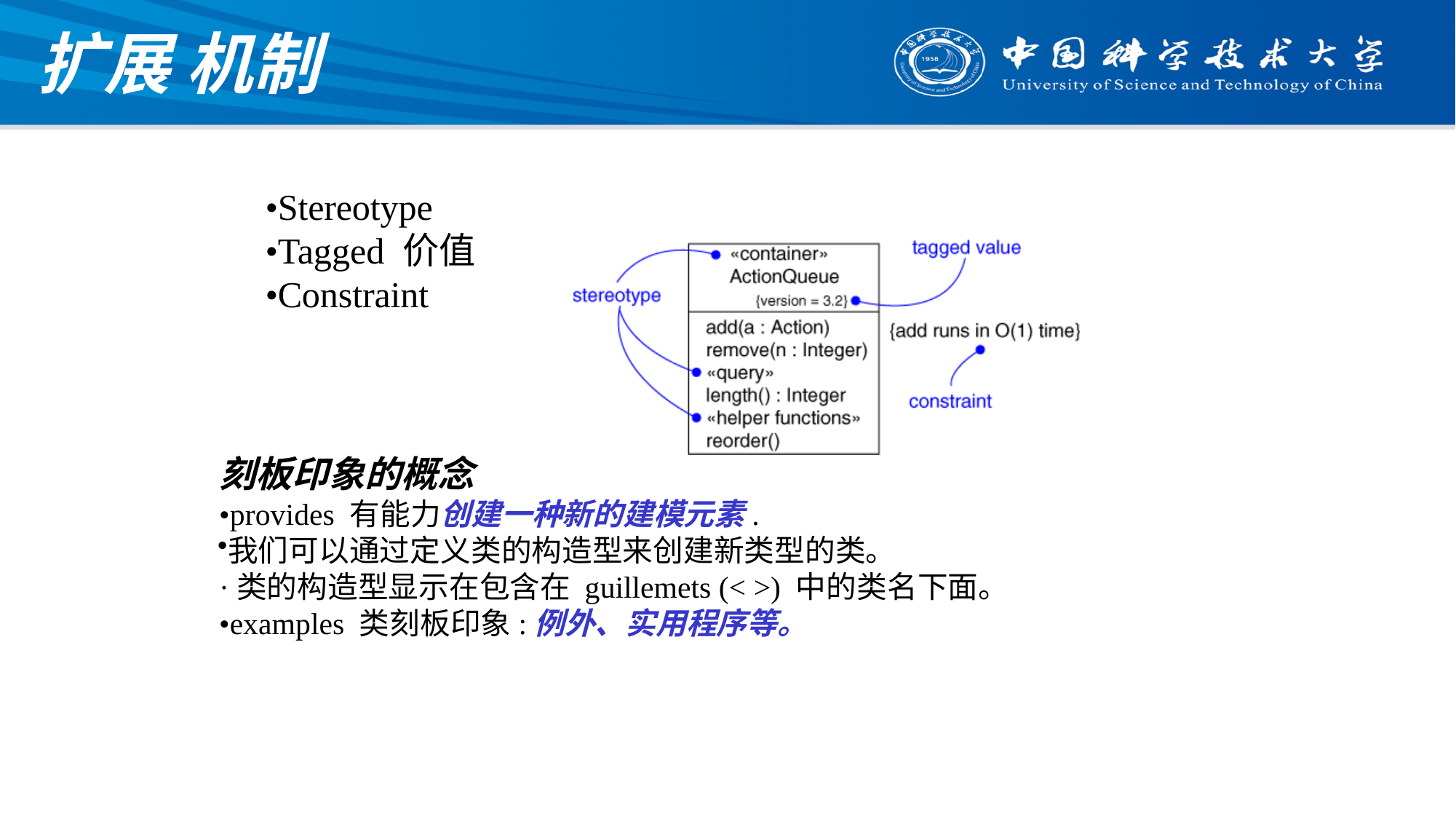

# 扩展 机制
•Stereotype
•Tagged 价值
•Constraint

刻板印象的概念
•provides 有能力创建一种新的建模元素.
我们可以通过定义类的构造型来创建新类型的类。
·类的构造型显示在包含在 guillemets (< >) 中的类名下面。
•examples 类刻板印象:例外、实用程序等。